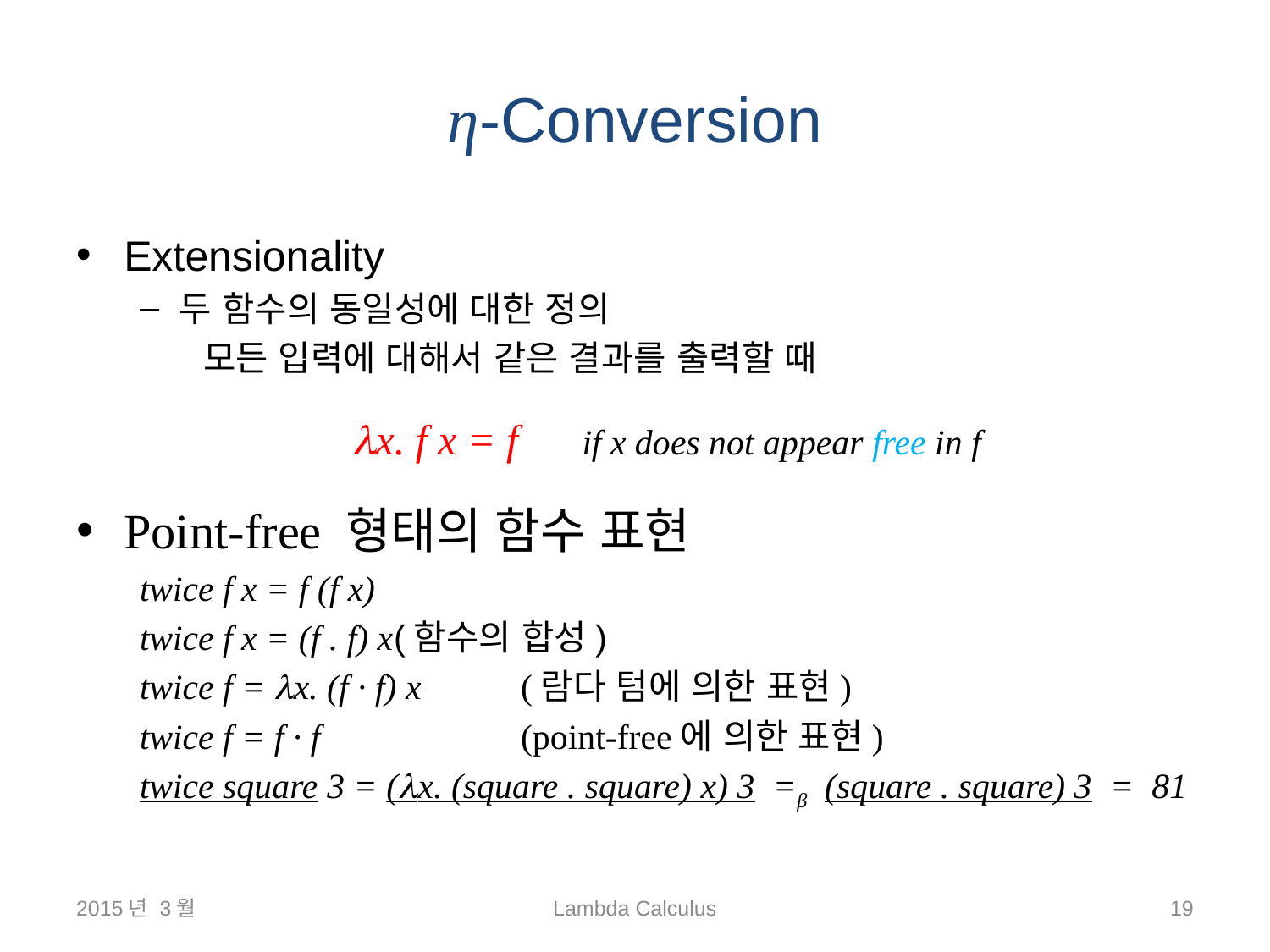

# η-Conversion
Extensionality
두 함수의 동일성에 대한 정의
모든 입력에 대해서 같은 결과를 출력할 때

λx. f x = f      if x does not appear free in f

Point-free 형태의 함수 표현
twice f x = f (f x)
twice f x = (f . f) x	(함수의 합성)
twice f = λx. (f ∙ f) x	(람다 텀에 의한 표현)
twice f = f ∙ f		(point-free에 의한 표현)
twice square 3 = (λx. (square . square) x) 3  =β  (square . square) 3  =  81
2015년 3월
Lambda Calculus
19